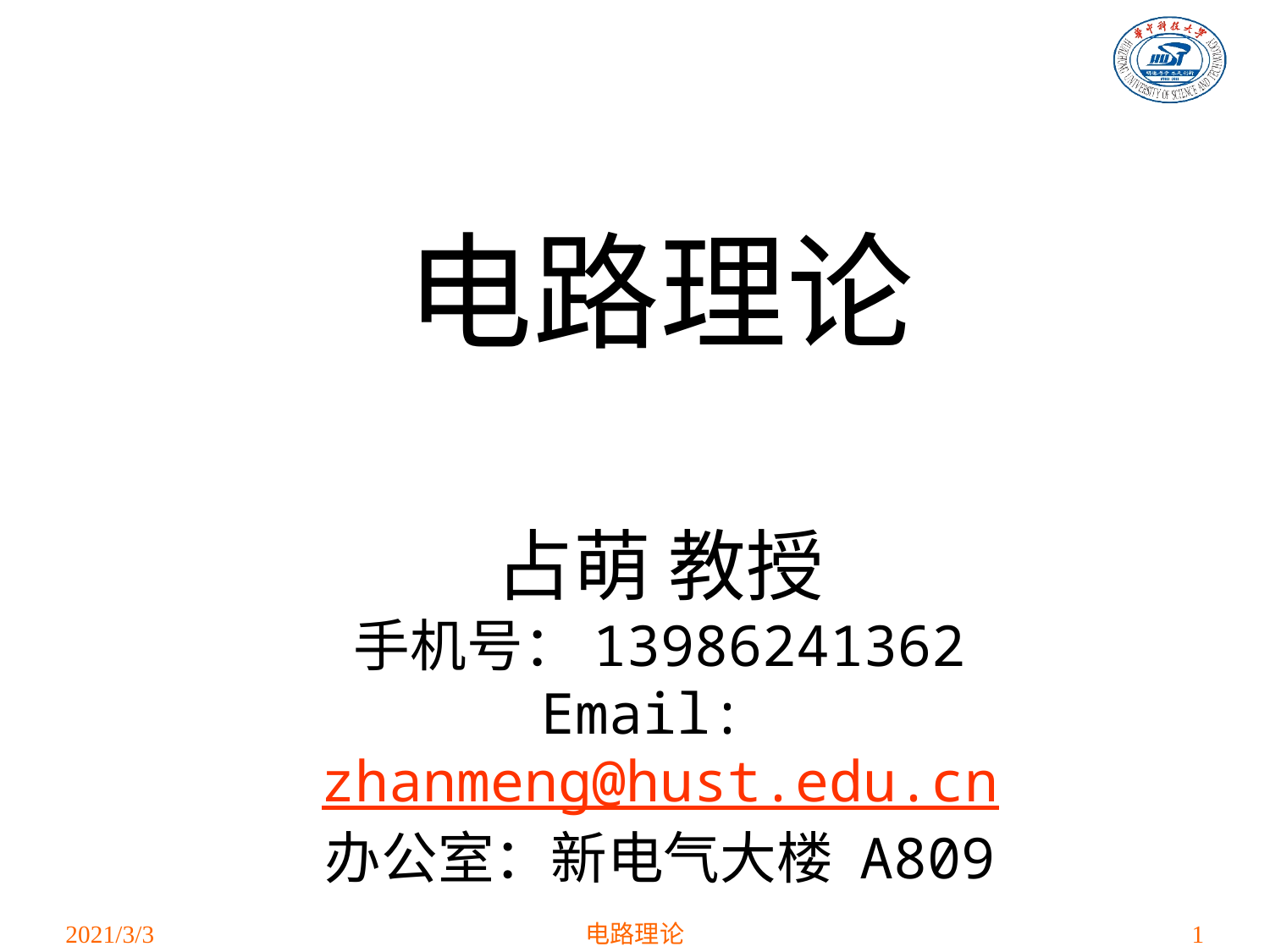

电路理论

占萌 教授
手机号：13986241362
Email: zhanmeng@hust.edu.cn
办公室：新电气大楼 A809
2021/3/3
电路理论
1